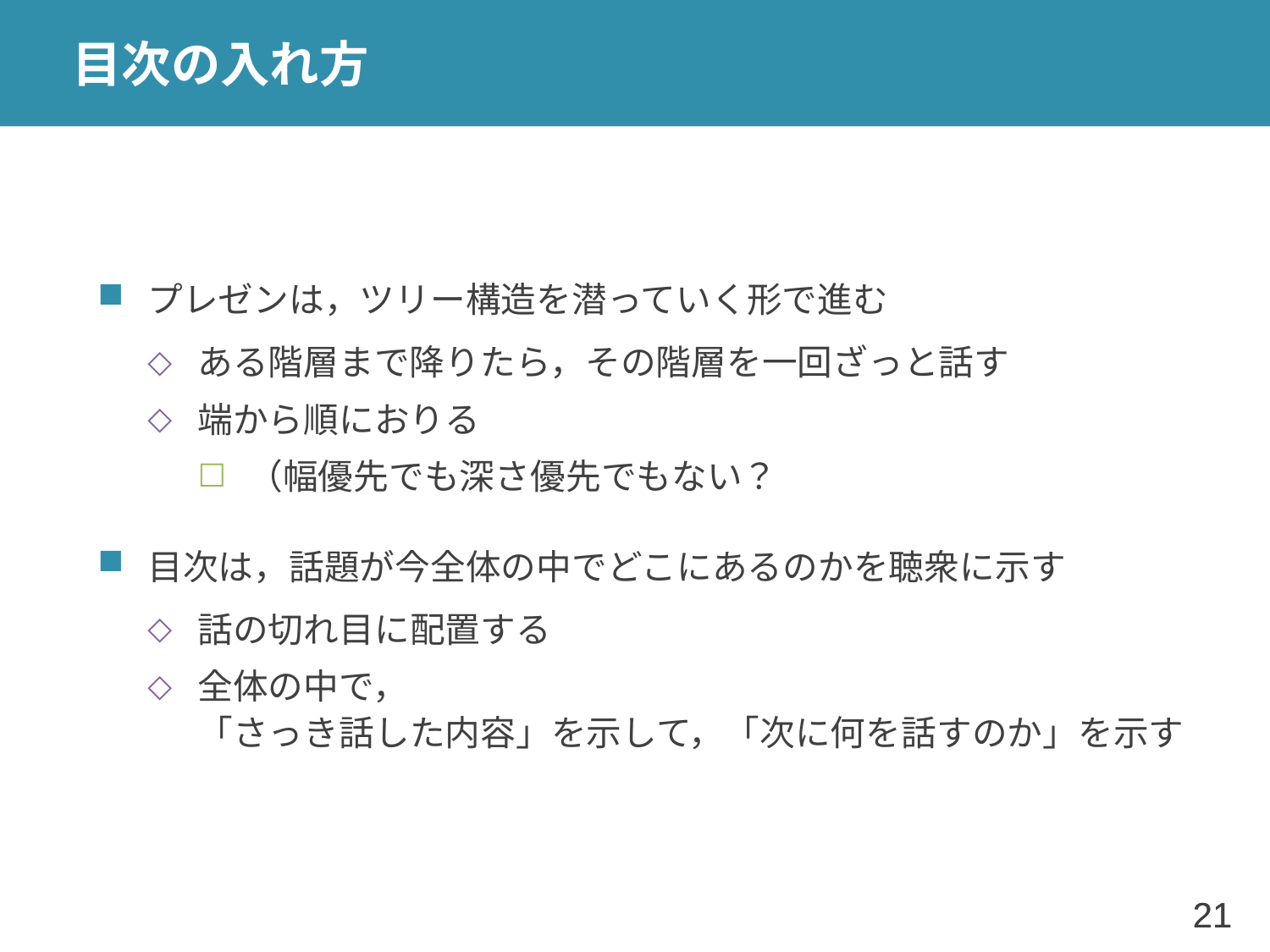

# 目次の入れ方
プレゼンは，ツリー構造を潜っていく形で進む
ある階層まで降りたら，その階層を一回ざっと話す
端から順におりる
（幅優先でも深さ優先でもない？
目次は，話題が今全体の中でどこにあるのかを聴衆に示す
話の切れ目に配置する
全体の中で，
「さっき話した内容」を示して，「次に何を話すのか」を示す